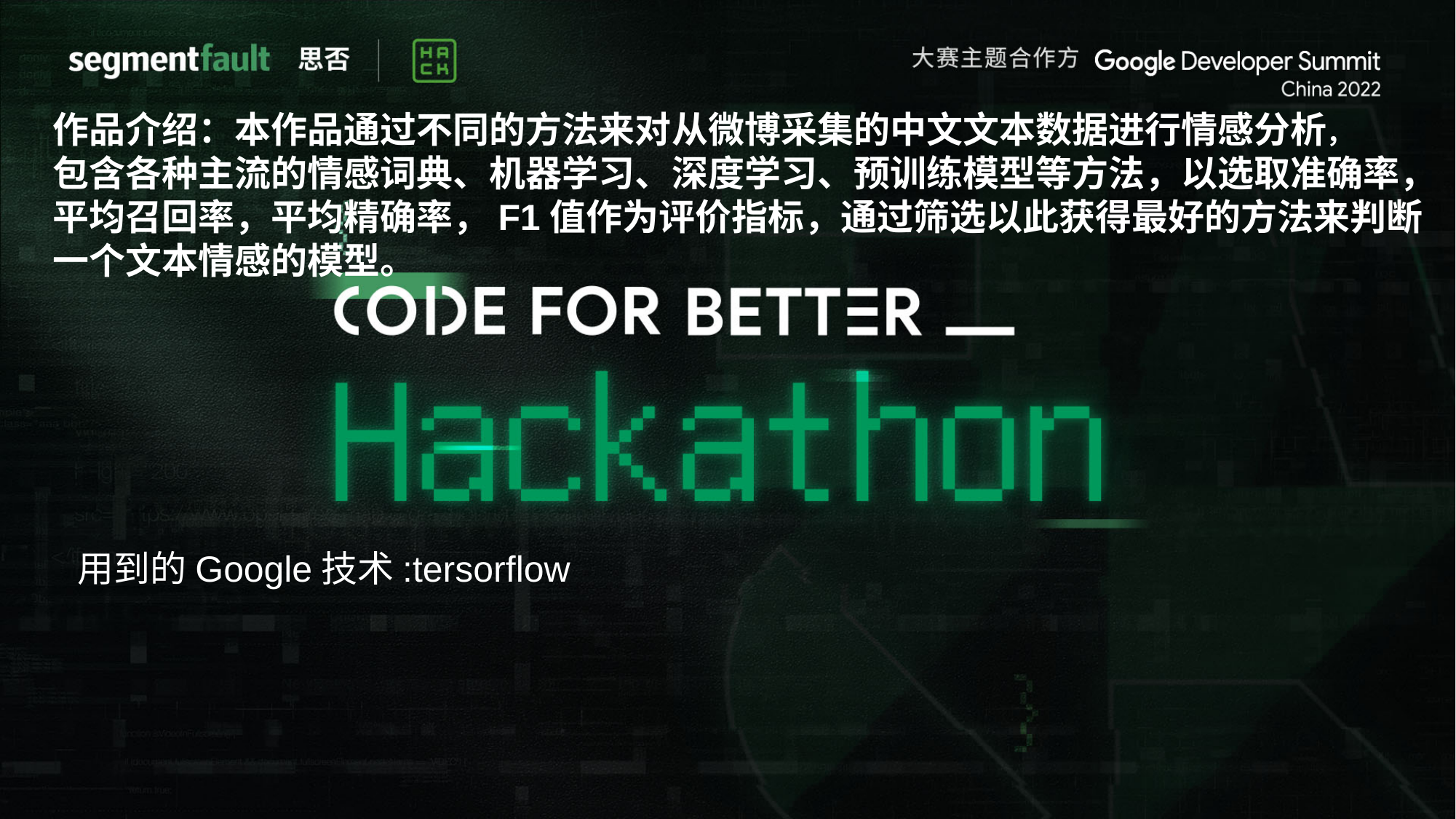

作品介绍：本作品通过不同的方法来对从微博采集的中文文本数据进行情感分析，
包含各种主流的情感词典、机器学习、深度学习、预训练模型等方法，以选取准确率，
平均召回率，平均精确率，F1值作为评价指标，通过筛选以此获得最好的方法来判断
一个文本情感的模型。
用到的Google技术:tersorflow